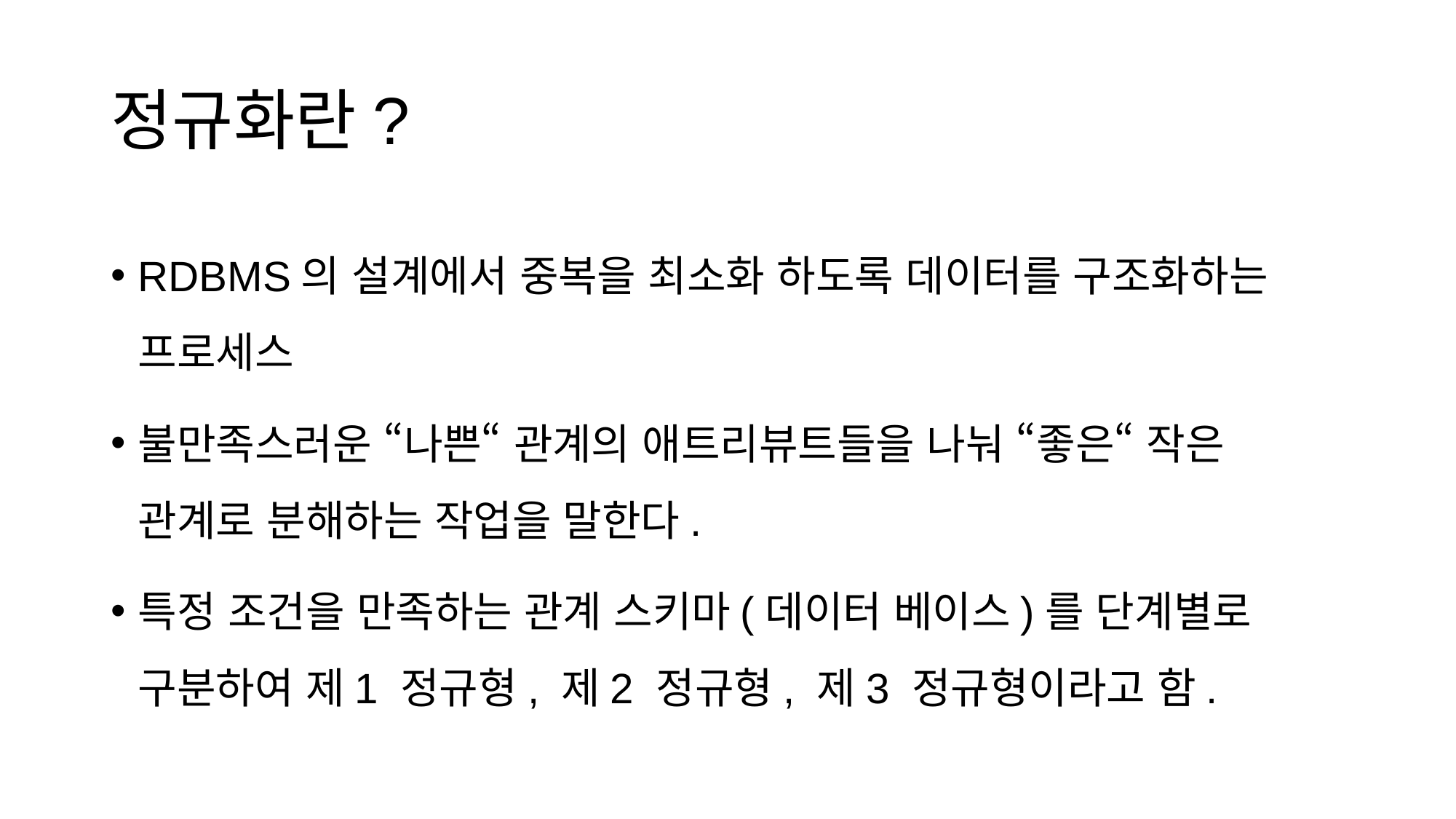

# 정규화란?
RDBMS의 설계에서 중복을 최소화 하도록 데이터를 구조화하는 프로세스
불만족스러운 “나쁜“ 관계의 애트리뷰트들을 나눠 “좋은“ 작은 관계로 분해하는 작업을 말한다.
특정 조건을 만족하는 관계 스키마(데이터 베이스)를 단계별로 구분하여 제1 정규형, 제2 정규형, 제3 정규형이라고 함.